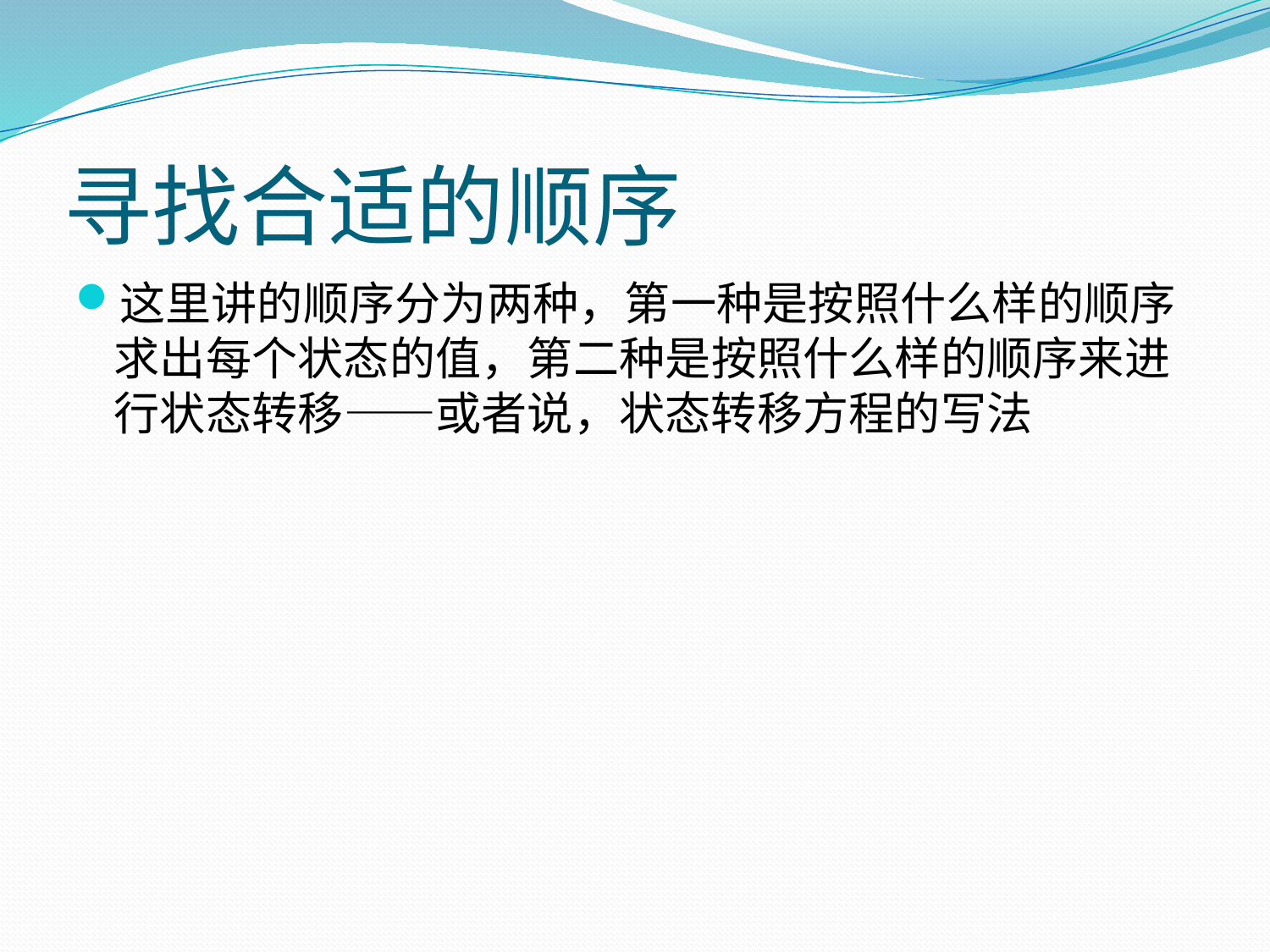

# 寻找合适的顺序
这里讲的顺序分为两种，第一种是按照什么样的顺序求出每个状态的值，第二种是按照什么样的顺序来进行状态转移——或者说，状态转移方程的写法